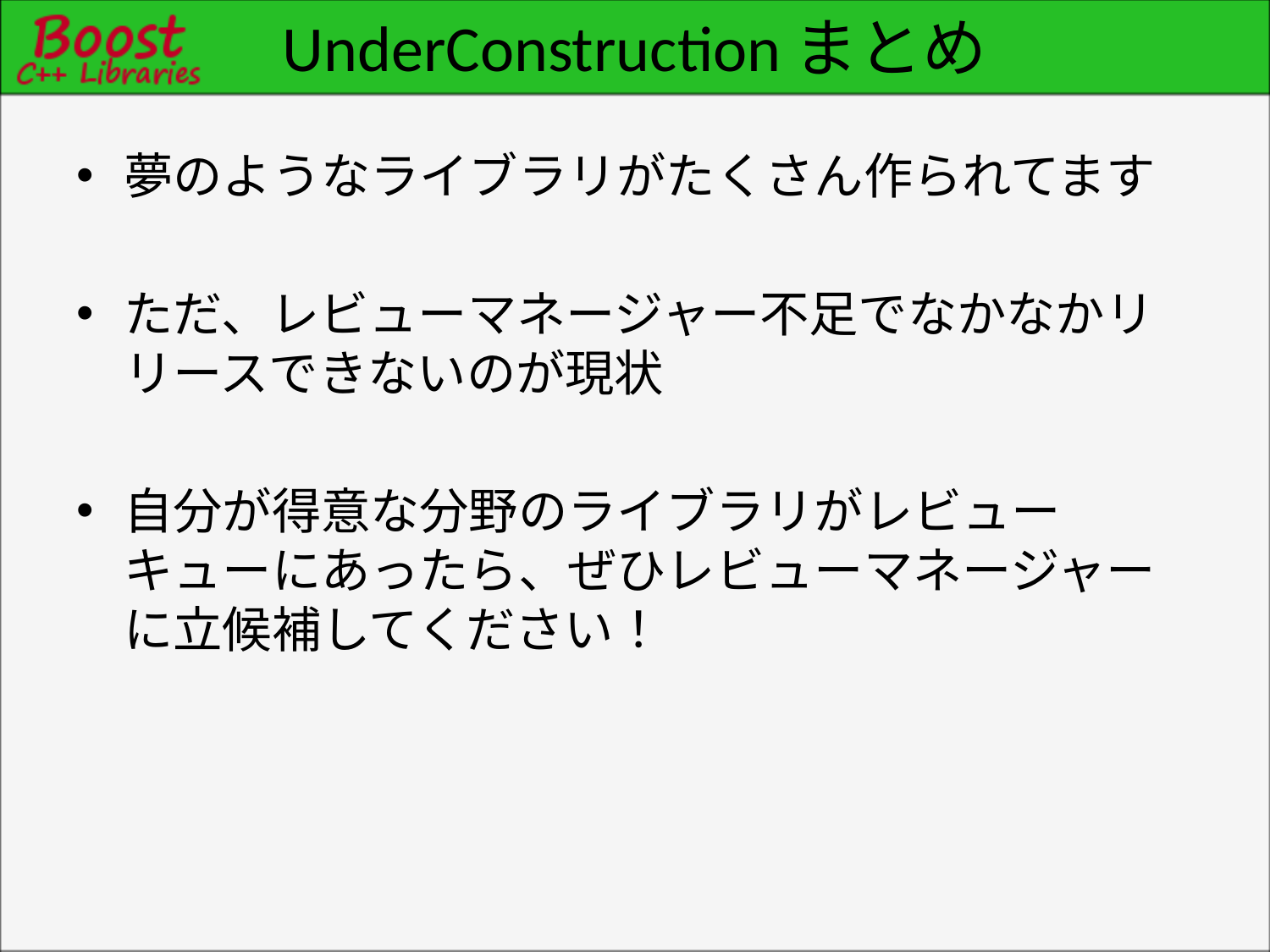

# UnderConstructionまとめ
夢のようなライブラリがたくさん作られてます

ただ、レビューマネージャー不足でなかなかリリースできないのが現状

自分が得意な分野のライブラリがレビューキューにあったら、ぜひレビューマネージャーに立候補してください！